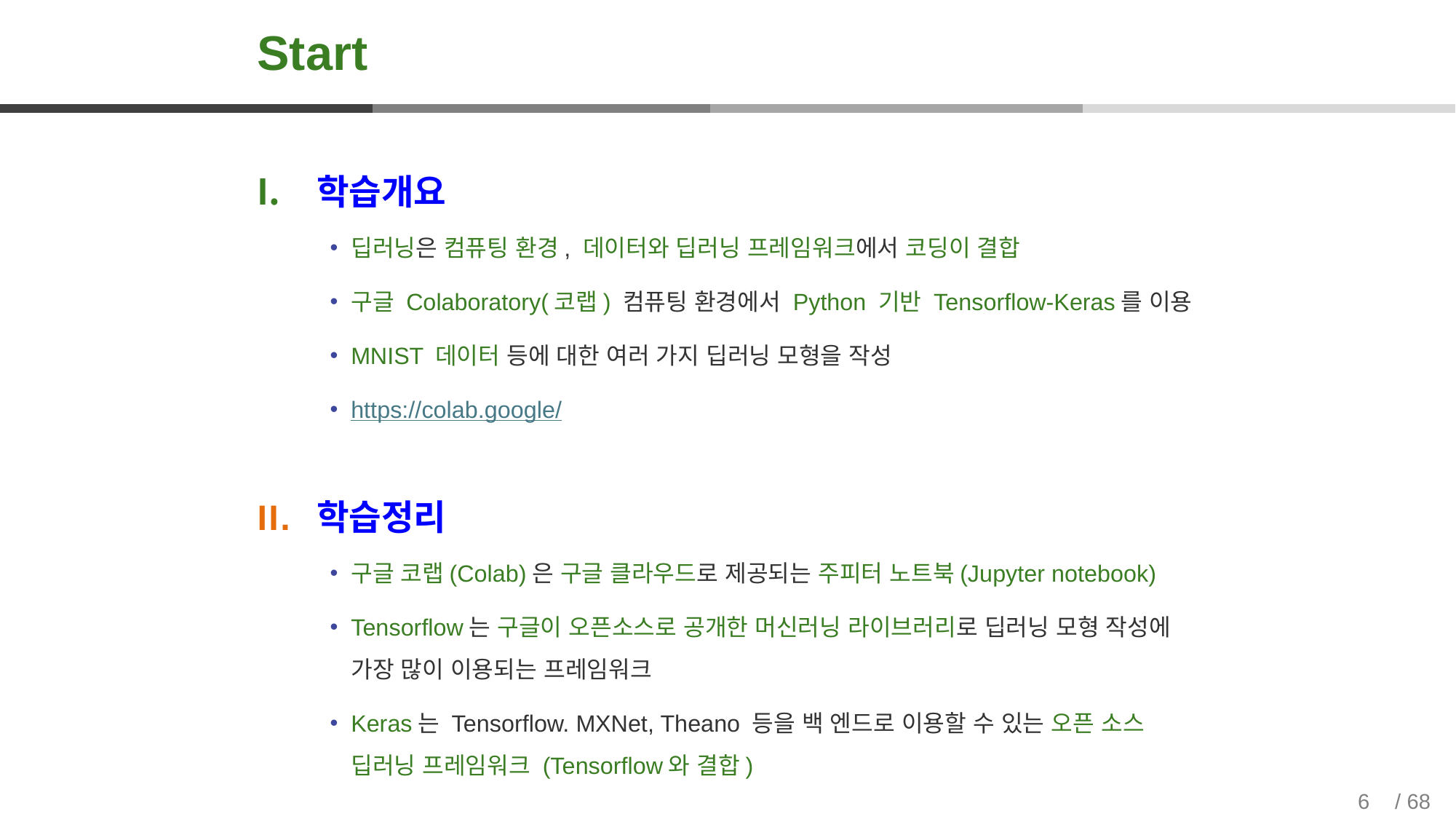

# Start
학습개요
딥러닝은 컴퓨팅 환경, 데이터와 딥러닝 프레임워크에서 코딩이 결합
구글 Colaboratory(코랩) 컴퓨팅 환경에서 Python 기반 Tensorflow-Keras를 이용
MNIST 데이터 등에 대한 여러 가지 딥러닝 모형을 작성
https://colab.google/

학습정리
구글 코랩(Colab)은 구글 클라우드로 제공되는 주피터 노트북(Jupyter notebook)
Tensorflow는 구글이 오픈소스로 공개한 머신러닝 라이브러리로 딥러닝 모형 작성에 가장 많이 이용되는 프레임워크
Keras는 Tensorflow. MXNet, Theano 등을 백 엔드로 이용할 수 있는 오픈 소스 딥러닝 프레임워크 (Tensorflow와 결합)